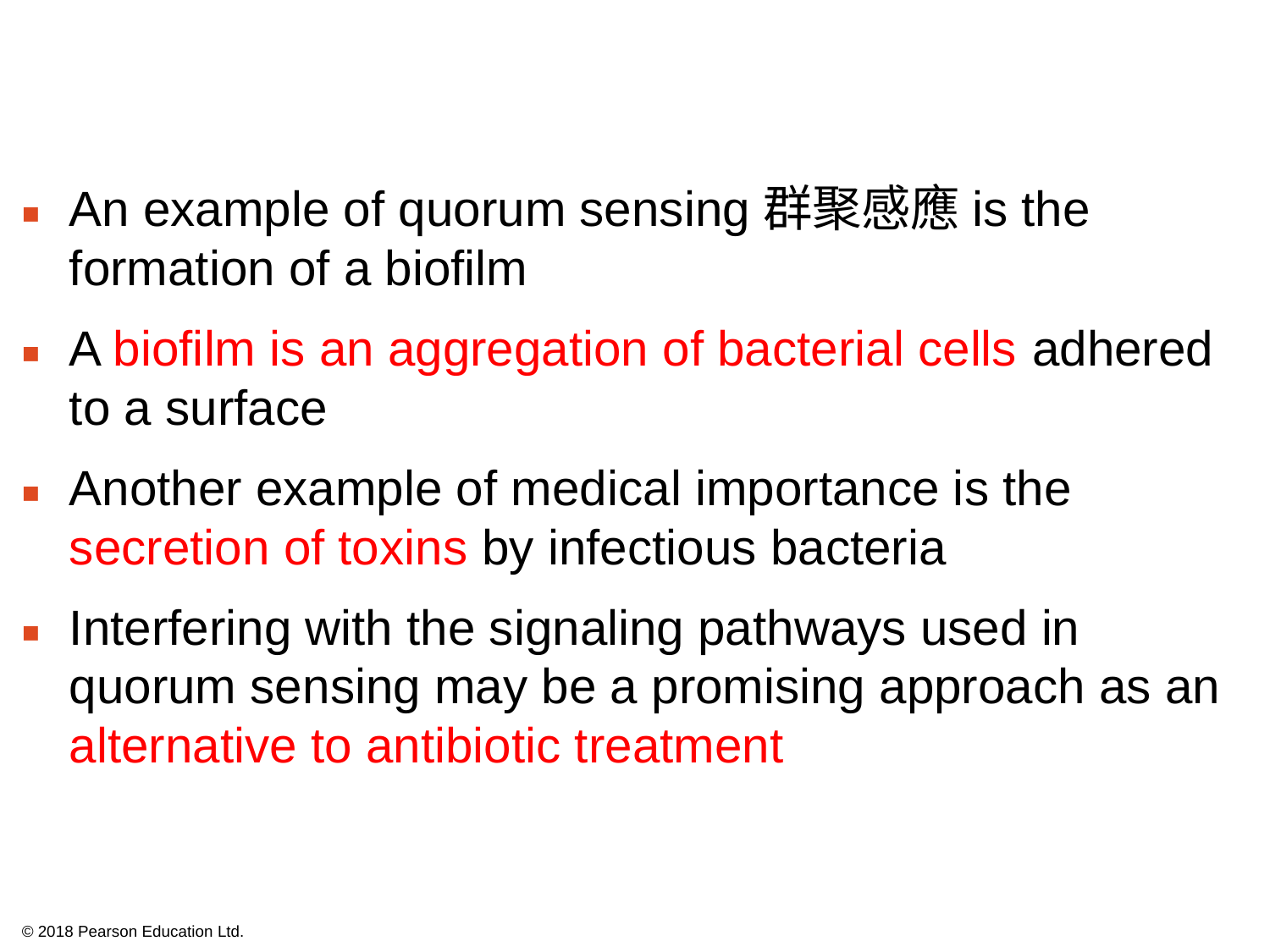

An example of quorum sensing群聚感應is the formation of a biofilm
A biofilm is an aggregation of bacterial cells adhered to a surface
Another example of medical importance is the secretion of toxins by infectious bacteria
Interfering with the signaling pathways used in quorum sensing may be a promising approach as an alternative to antibiotic treatment

© 2018 Pearson Education Ltd.